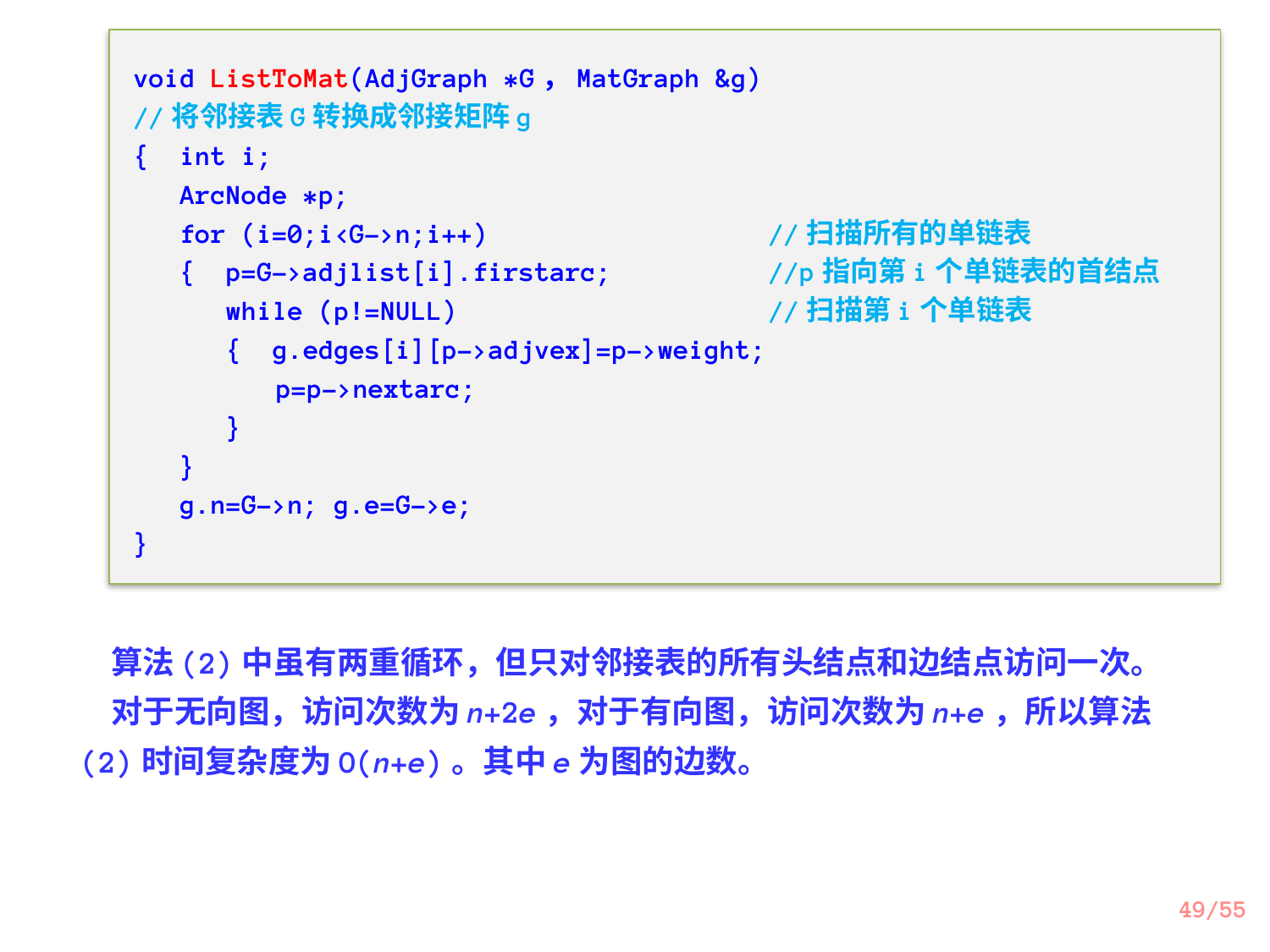

void ListToMat(AdjGraph *G，MatGraph &g)
//将邻接表G转换成邻接矩阵g
{  int i;
   ArcNode *p;
   for (i=0;i<G->n;i++)			//扫描所有的单链表
   {  p=G->adjlist[i].firstarc;		//p指向第i个单链表的首结点
      while (p!=NULL)			//扫描第i个单链表
      {  g.edges[i][p->adjvex]=p->weight;
	 p=p->nextarc;
      }
   }
   g.n=G->n; g.e=G->e;
}
   算法(2)中虽有两重循环，但只对邻接表的所有头结点和边结点访问一次。
   对于无向图，访问次数为n+2e，对于有向图，访问次数为n+e，所以算法(2)时间复杂度为O(n+e)。其中e为图的边数。
49/55